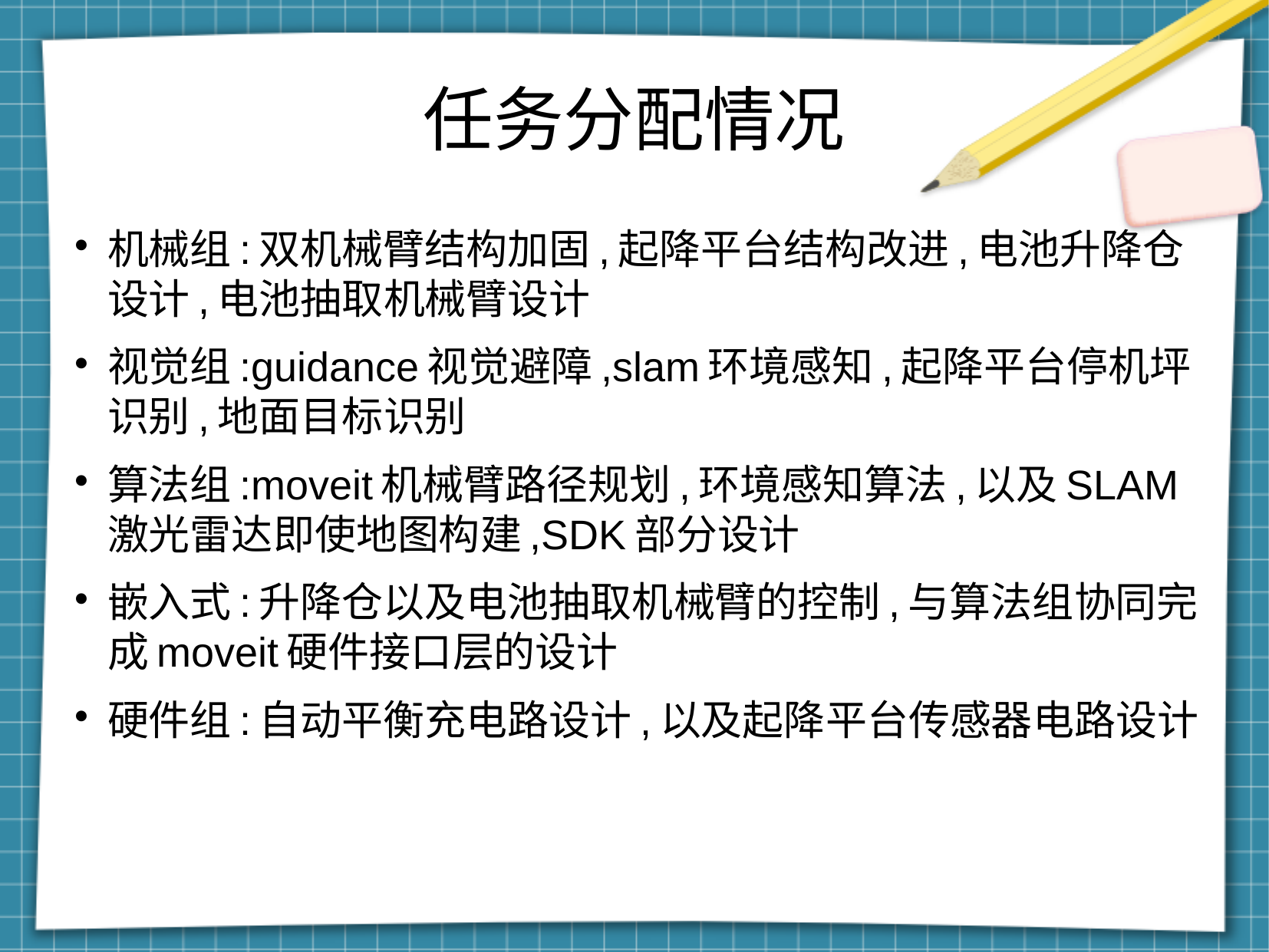

任务分配情况
机械组:双机械臂结构加固,起降平台结构改进,电池升降仓设计,电池抽取机械臂设计
视觉组:guidance视觉避障,slam环境感知,起降平台停机坪识别,地面目标识别
算法组:moveit机械臂路径规划,环境感知算法,以及SLAM激光雷达即使地图构建,SDK部分设计
嵌入式:升降仓以及电池抽取机械臂的控制,与算法组协同完成moveit硬件接口层的设计
硬件组:自动平衡充电路设计,以及起降平台传感器电路设计